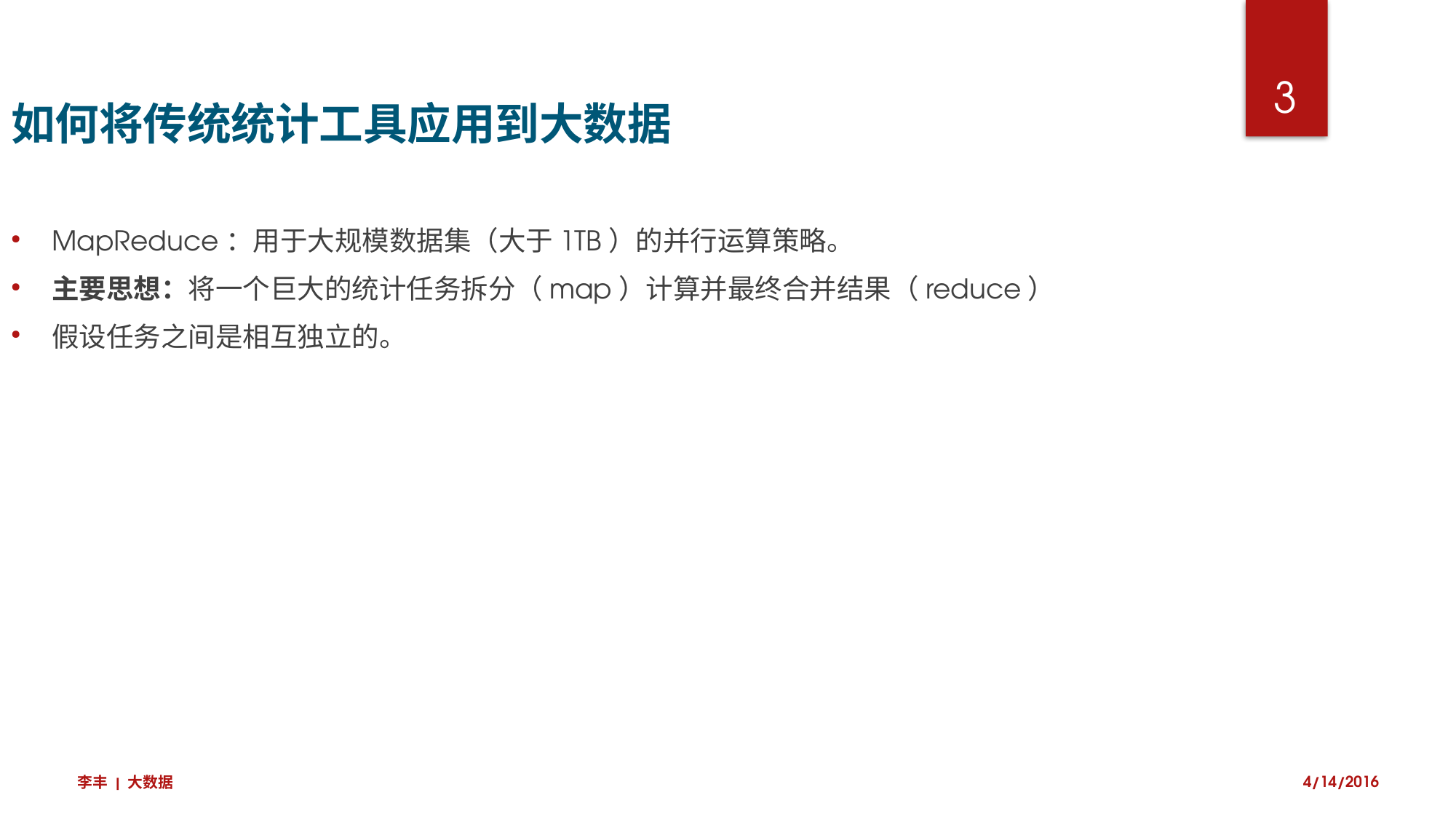

3
如何将传统统计工具应用到大数据
MapReduce：用于大规模数据集（大于1TB）的并行运算策略。
主要思想：将一个巨大的统计任务拆分（map）计算并最终合并结果（reduce）
假设任务之间是相互独立的。
李丰 | 大数据
4/14/2016